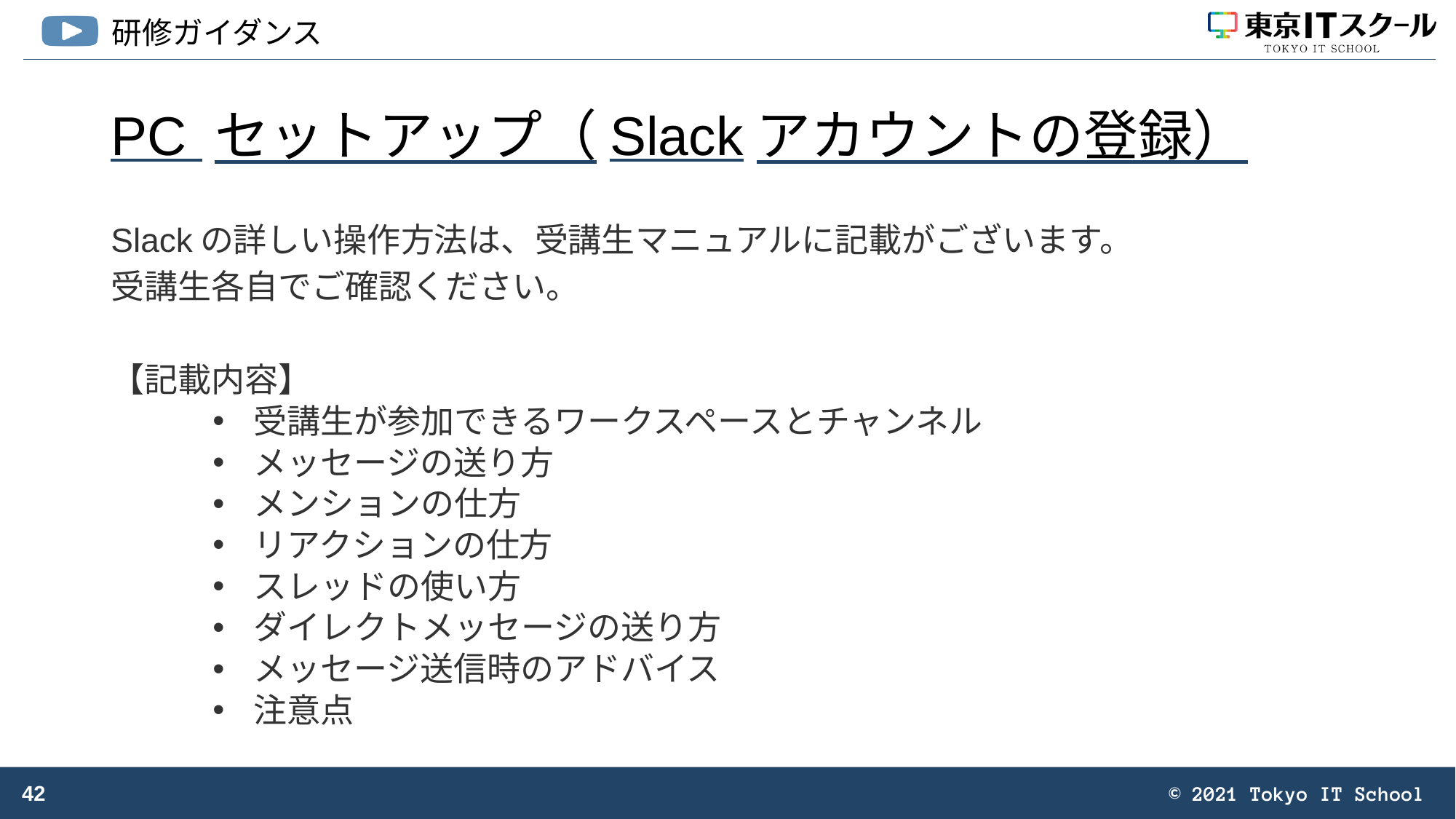

研修ガイダンス
# PC セットアップ（Slackアカウントの登録）
Slackの詳しい操作方法は、受講生マニュアルに記載がございます。
受講生各自でご確認ください。

【記載内容】
受講生が参加できるワークスペースとチャンネル
メッセージの送り方
メンションの仕方
リアクションの仕方
スレッドの使い方
ダイレクトメッセージの送り方
メッセージ送信時のアドバイス
注意点
42